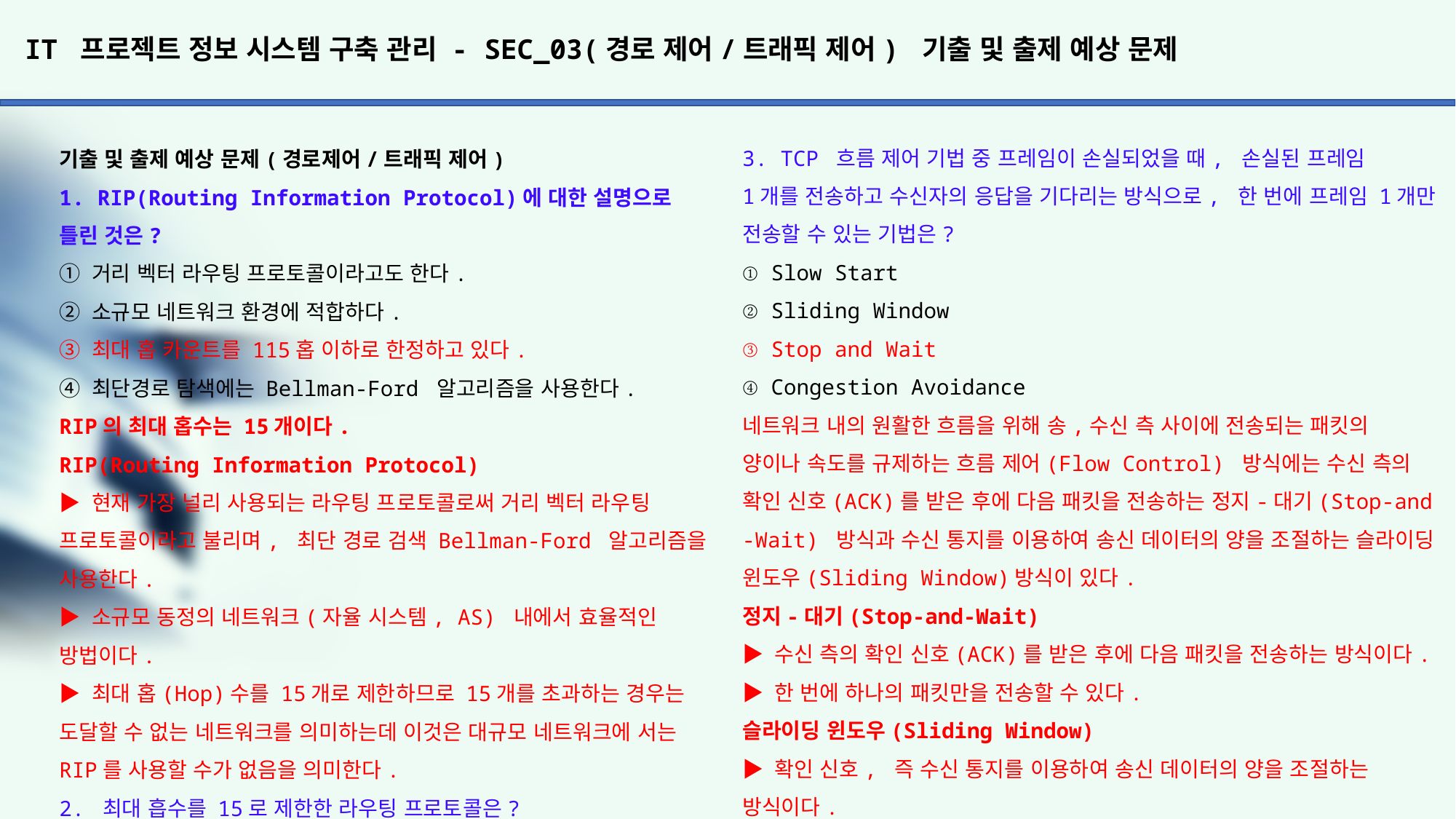

# IT 프로젝트 정보 시스템 구축 관리 - SEC_03(경로 제어/트래픽 제어) 기출 및 출제 예상 문제
3. TCP 흐름 제어 기법 중 프레임이 손실되었을 때, 손실된 프레임
1개를 전송하고 수신자의 응답을 기다리는 방식으로, 한 번에 프레임 1개만 전송할 수 있는 기법은?
① Slow Start
② Sliding Window
③ Stop and Wait
④ Congestion Avoidance
네트워크 내의 원활한 흐름을 위해 송,수신 측 사이에 전송되는 패킷의
양이나 속도를 규제하는 흐름 제어(Flow Control) 방식에는 수신 측의
확인 신호(ACK)를 받은 후에 다음 패킷을 전송하는 정지-대기(Stop-and
-Wait) 방식과 수신 통지를 이용하여 송신 데이터의 양을 조절하는 슬라이딩 윈도우(Sliding Window)방식이 있다.
정지-대기(Stop-and-Wait)
▶ 수신 측의 확인 신호(ACK)를 받은 후에 다음 패킷을 전송하는 방식이다.
▶ 한 번에 하나의 패킷만을 전송할 수 있다.
슬라이딩 윈도우(Sliding Window)
▶ 확인 신호, 즉 수신 통지를 이용하여 송신 데이터의 양을 조절하는 방식이다.
▶ 수신 측의 확인 신호를 받지 않더라도 미리 정해진 패킷의 수만큼 연속적으로 전송하는 방식으로, 한 번에 여러 개의 패킷을 전송할 수 있어 전송 효율이 좋다.
▶ 송신 측은 수신 측으로부터 확인 신호(ACK) 없이도 보낼 수 있는 패킷의 최대치를 미리 약속 받는데, 이 패킷의 최대치가 윈도우 크기를 의미한다.
▶ 윈도우 크기(Window Size)는 상황에 따라 변한다. 즉, 수신 측으로
부터 이전에 송신한 패킷에 대한 긍정 수신 응답(ACK)이 전달된 경우 윈도우 크기가 증가하고 수신 측으로부터 이전에 송신한 패킷에 대한 부정 응답 신호(NAK)이 전달된 경우에는 윈도우 크기가 감소된다.
느린 시작(Slow Start)
▶ 윈도우의 크기를 1, 2, 4, 8 ... 과 같이 2배씩 지수적으로 증가시켜 초기에는 느리지만 갈수록 빨라진다.
▶ 전송 데이터의 크기가 임계 값에 도달하면 혼잡 회피 단계로 넘어간다.
혼잡 회피(Congestion Avoidance)
▶ 느린 시작(Slow Start)의 지수적 증가가 임계 값에 도달되면 혼잡
으로 간주하고 회피를 위해 윈도우 크기를 1씩 선형적으로 증가시켜 혼잡을 예방하는 방식이다.
4. 외부 라우팅 프로토콜로서 AS(Autonomous System) 간의 라우팅 테이블을 전달하는데 주로 이용되는 것은?
① BGP(Border Gateway Protocol)
② RIP(Routing Information Protocol)
③ OSPF(Open Shortest Path First)
④ EGP(Exterior Gateway Protocol)
AS(Autonomous System), 즉 자율 시스템 간의 라우팅 프로토콜에는 EGP,
BGP가 있다. 이 중에서 라우팅 테이블을 전달하는데 주로 이용되는 것은 BGP이다.
EGP(Exterior Gateway Protocol)
자율 시스템(AS) 간의 라우팅, 즉 게이트웨이 간의 라우팅에 사용되는 프로토콜이다.
BGP(Border Gateway Protocol)
자율 시스템(AS) 간의 라우팅 프로토콜로, EGP의 단점을 보완하기 위해 만들어졌다.
초기에는 BGP 라우터들이 연결될 때는 전체 경로 제어표(라우팅 테이블)
를 교환하고, 이후에는 변화된 정보만을 교환한다.
기출 및 출제 예상 문제(경로제어/트래픽 제어)
1. RIP(Routing Information Protocol)에 대한 설명으로 틀린 것은?
① 거리 벡터 라우팅 프로토콜이라고도 한다.
② 소규모 네트워크 환경에 적합하다.
③ 최대 홉 카운트를 115홉 이하로 한정하고 있다.
④ 최단경로 탐색에는 Bellman-Ford 알고리즘을 사용한다.
RIP의 최대 홉수는 15개이다.
RIP(Routing Information Protocol)
▶ 현재 가장 널리 사용되는 라우팅 프로토콜로써 거리 벡터 라우팅 프로토콜이라고 불리며, 최단 경로 검색 Bellman-Ford 알고리즘을 사용한다.
▶ 소규모 동정의 네트워크(자율 시스템, AS) 내에서 효율적인 방법이다.
▶ 최대 홉(Hop)수를 15개로 제한하므로 15개를 초과하는 경우는 도달할 수 없는 네트워크를 의미하는데 이것은 대규모 네트워크에 서는 RIP를 사용할 수가 없음을 의미한다.
2. 최대 흡수를 15로 제한한 라우팅 프로토콜은?
① RIP 		② OSPF
③ Static 		④ EIGRP
‘최대 홉수 15개로 제한’용어가 나오면 RIP를 떠올리자.
OSPF(Open Shortest Path First protocol)
▶ RIP의 단점을 해결하여 새로운 기능을 지원하는 인터넷 프로토콜로써 대규모 네트워크에서 많이 사용된다.
▶ 인터넷 망에서 이용자가 최단 경로를 선정할 수 있도록 라우팅
정보에 노드 간의 거리 정보, 링크 상태 정보를 실시간으로 반영
하여 최단 경로로 라우팅을 지원한다.
▶ 최단 경로 탐색에 다익스트라(Dijkstra)알고리즘을 사용한다.
▶ 라우팅 정보가 변화가 생길 경우 변화된 정보만 네트워크 내의 모든 라우터에 알린다.
▶ 하나의 자율 시스템(AS)에서 동작하면서 내부 라우팅 프로토콜
그룹에 도달한다.
EIGRP
▶ Cisco 사가 만든 IGRP 기반의 개방형 프로토콜이다.
▶ 라우터 내 대역폭 및 처리 능력의 이용뿐만 아니라 토폴리지 (망구성 방식)가 변경된 뒤에 일어나는 불안정한 라우티을 최소화하는데 최적화된 고급 거리 벡터 라우팅 프로토콜
이다.